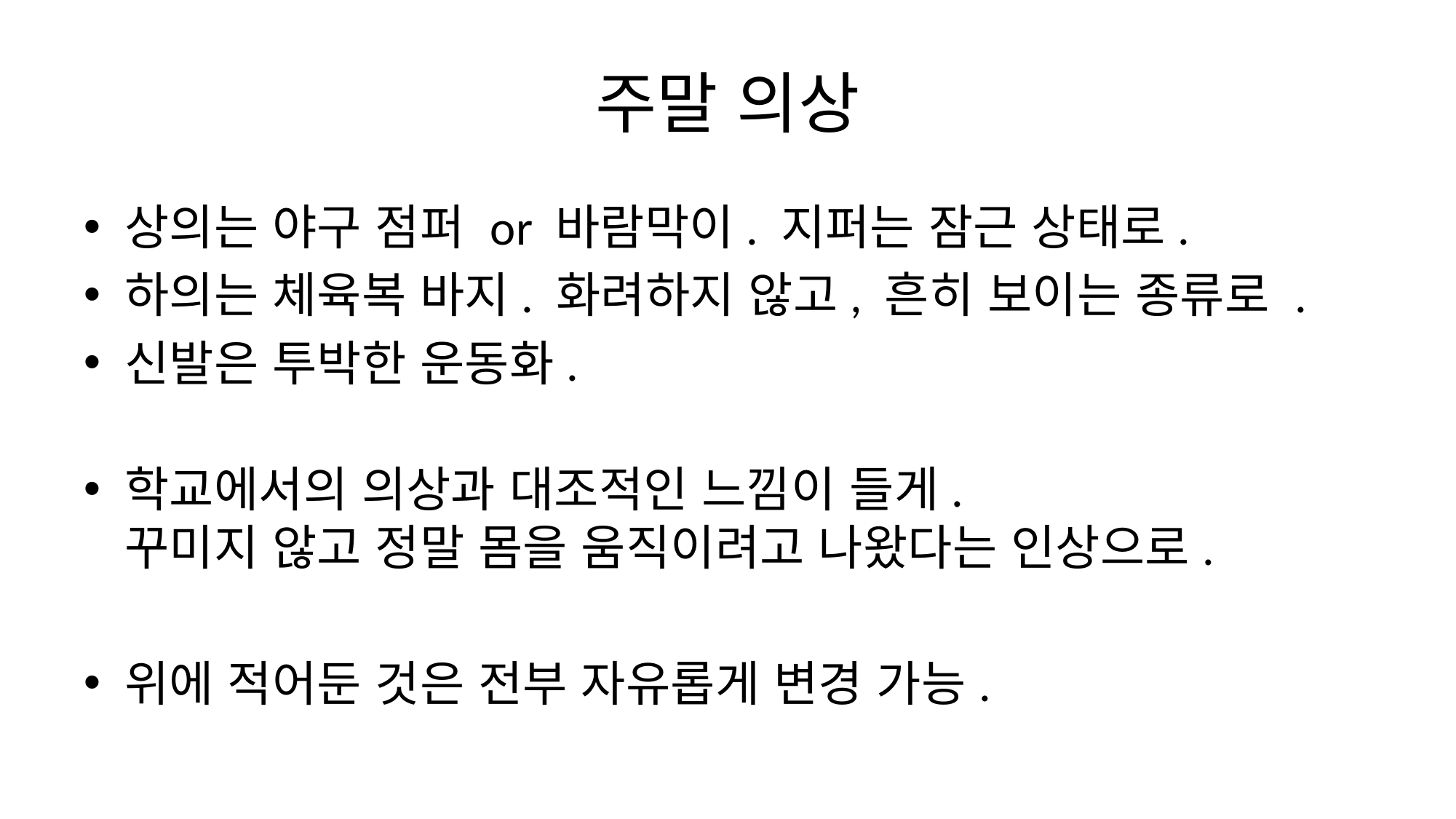

# 주말 의상
상의는 야구 점퍼 or 바람막이. 지퍼는 잠근 상태로.
하의는 체육복 바지. 화려하지 않고, 흔히 보이는 종류로 .
신발은 투박한 운동화.
학교에서의 의상과 대조적인 느낌이 들게.
꾸미지 않고 정말 몸을 움직이려고 나왔다는 인상으로.

위에 적어둔 것은 전부 자유롭게 변경 가능.